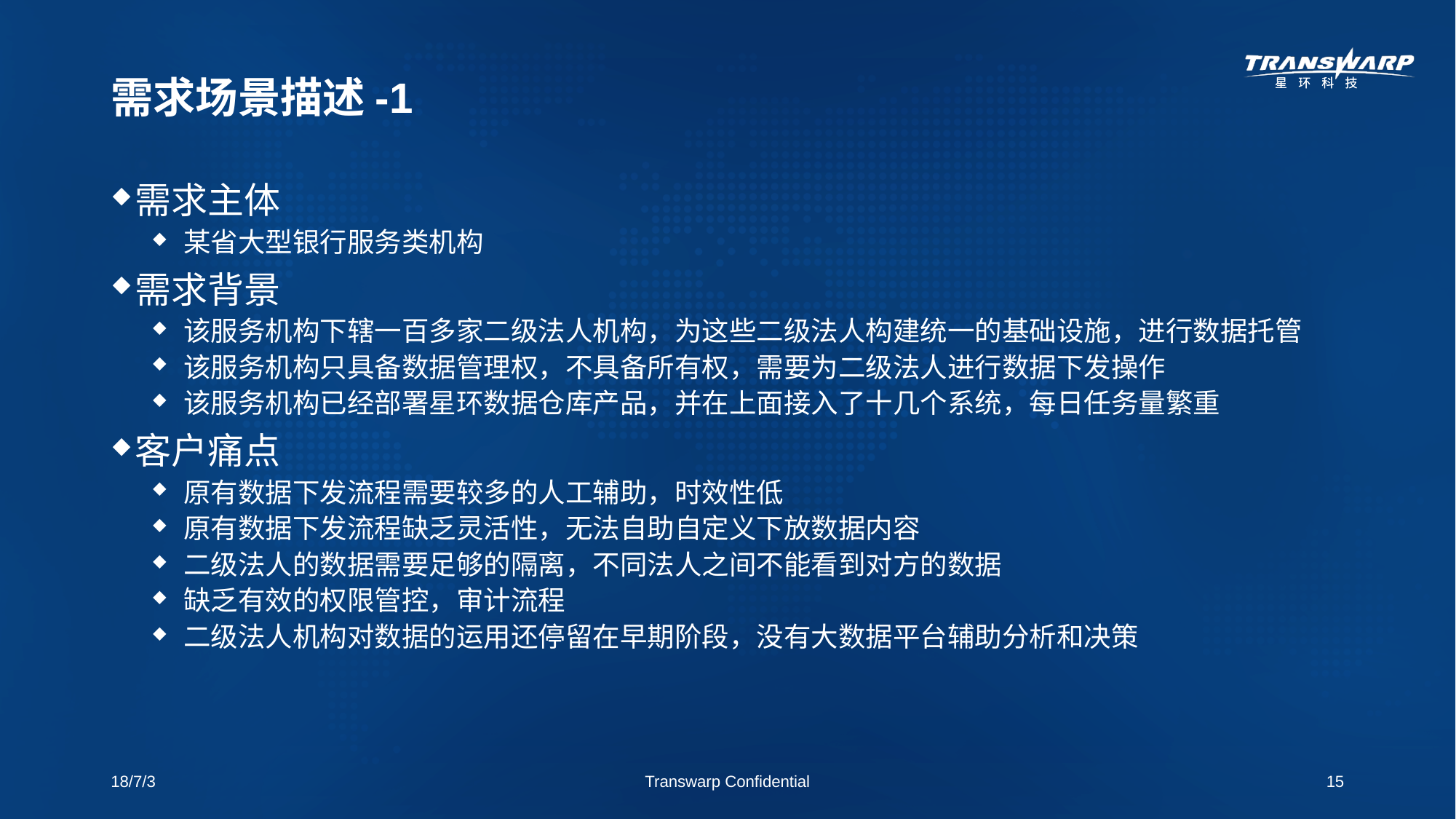

# 需求场景描述-1
需求主体
某省大型银行服务类机构
需求背景
该服务机构下辖一百多家二级法人机构，为这些二级法人构建统一的基础设施，进行数据托管
该服务机构只具备数据管理权，不具备所有权，需要为二级法人进行数据下发操作
该服务机构已经部署星环数据仓库产品，并在上面接入了十几个系统，每日任务量繁重
客户痛点
原有数据下发流程需要较多的人工辅助，时效性低
原有数据下发流程缺乏灵活性，无法自助自定义下放数据内容
二级法人的数据需要足够的隔离，不同法人之间不能看到对方的数据
缺乏有效的权限管控，审计流程
二级法人机构对数据的运用还停留在早期阶段，没有大数据平台辅助分析和决策

18/7/3
Transwarp Confidential
15